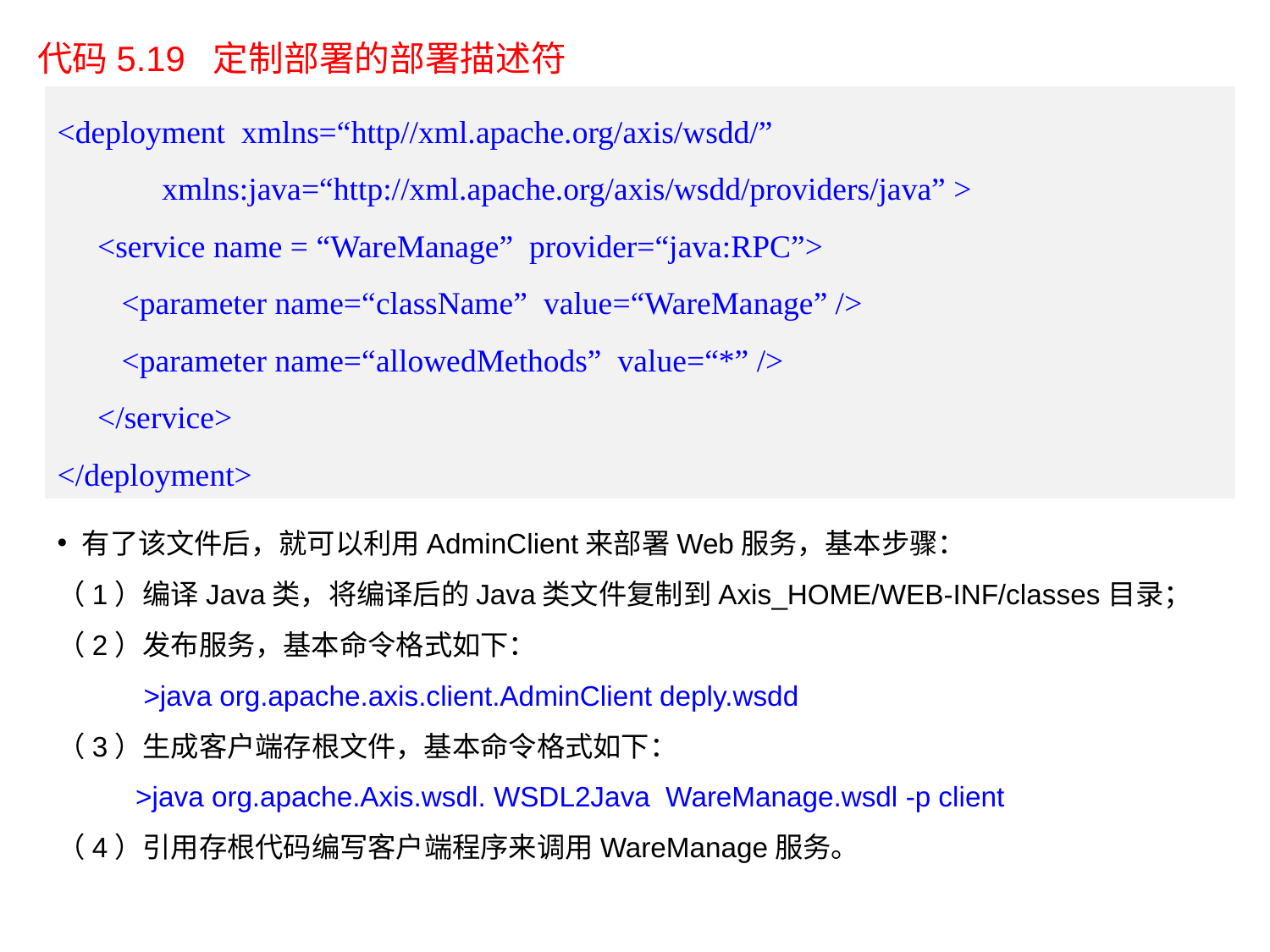

代码5.19  定制部署的部署描述符
<deployment  xmlns=“http//xml.apache.org/axis/wsdd/”
             xmlns:java=“http://xml.apache.org/axis/wsdd/providers/java” >
     <service name = “WareManage”  provider=“java:RPC”>
        <parameter name=“className”  value=“WareManage” />
        <parameter name=“allowedMethods”  value=“*” />
     </service>
</deployment>
有了该文件后，就可以利用AdminClient来部署Web服务，基本步骤：
（1）编译Java类，将编译后的Java类文件复制到Axis_HOME/WEB-INF/classes目录；
（2）发布服务，基本命令格式如下：
           >java org.apache.axis.client.AdminClient deply.wsdd
（3）生成客户端存根文件，基本命令格式如下：
          >java org.apache.Axis.wsdl. WSDL2Java  WareManage.wsdl -p client
（4）引用存根代码编写客户端程序来调用WareManage服务。
43